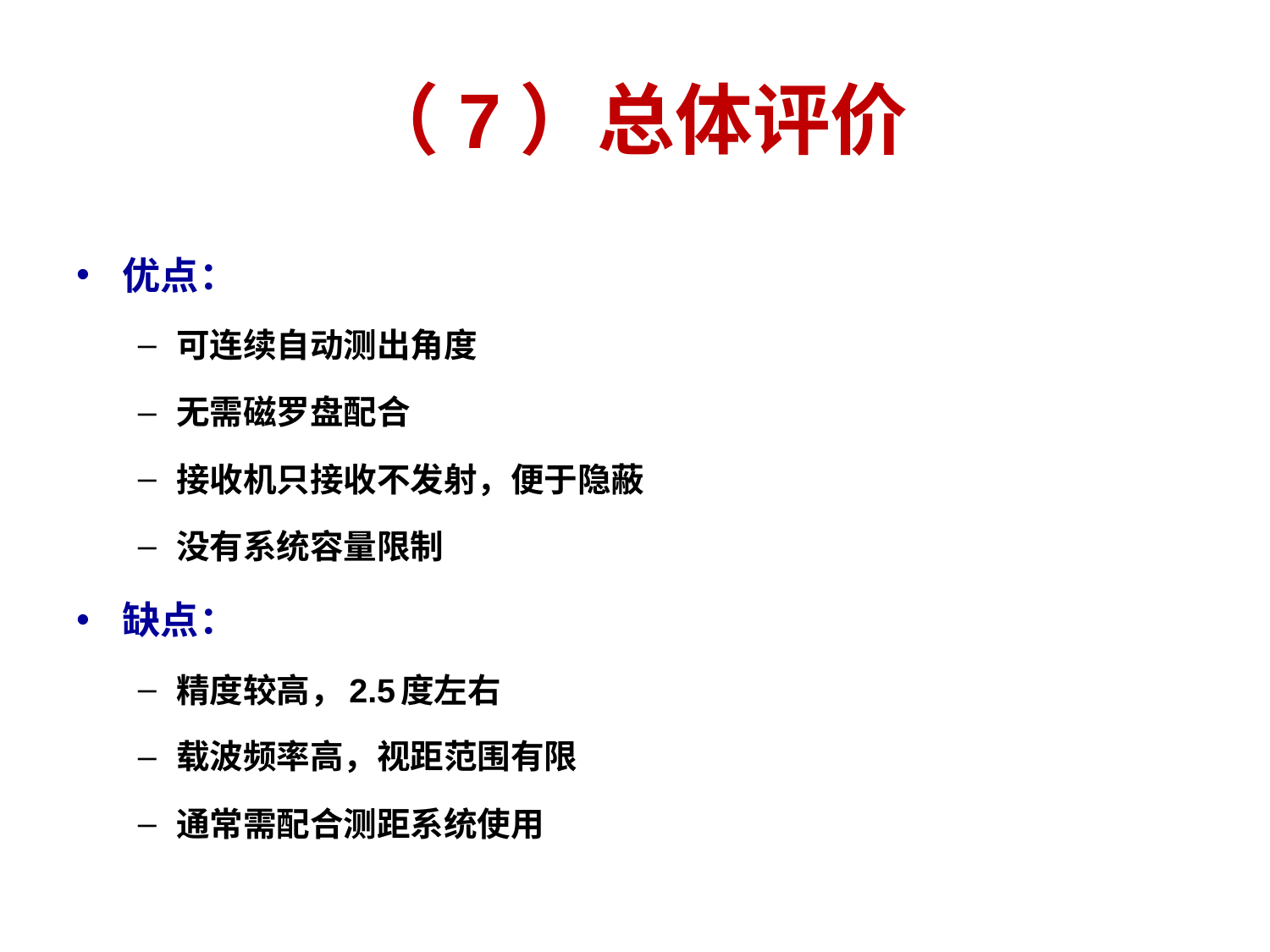

# （7）总体评价
优点：
可连续自动测出角度
无需磁罗盘配合
接收机只接收不发射，便于隐蔽
没有系统容量限制
缺点：
精度较高，2.5度左右
载波频率高，视距范围有限
通常需配合测距系统使用